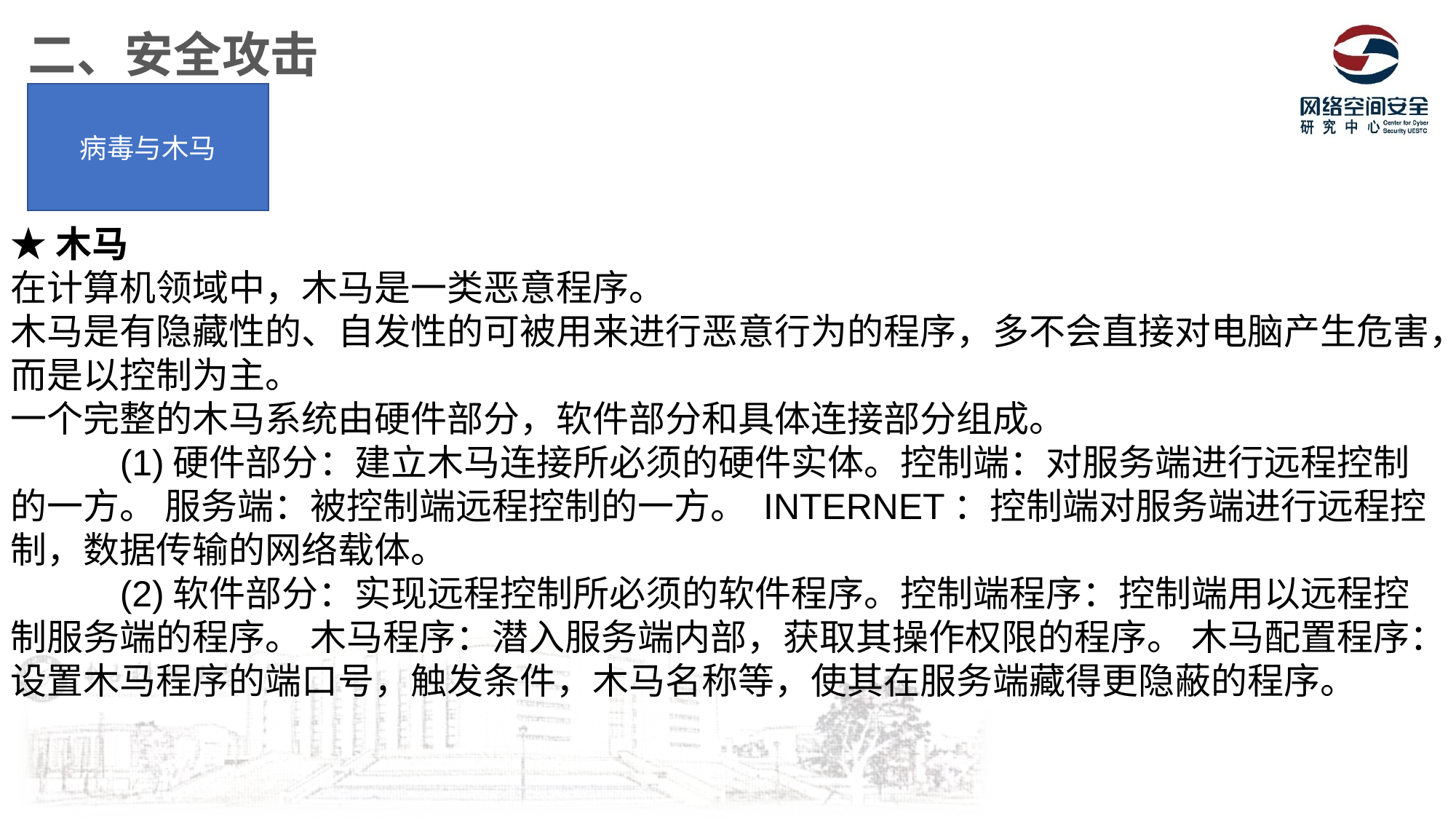

二、安全攻击
病毒与木马
★木马
在计算机领域中，木马是一类恶意程序。
木马是有隐藏性的、自发性的可被用来进行恶意行为的程序，多不会直接对电脑产生危害，而是以控制为主。
一个完整的木马系统由硬件部分，软件部分和具体连接部分组成。
	(1)硬件部分：建立木马连接所必须的硬件实体。控制端：对服务端进行远程控制的一方。 服务端：被控制端远程控制的一方。 INTERNET：控制端对服务端进行远程控制，数据传输的网络载体。
	(2)软件部分：实现远程控制所必须的软件程序。控制端程序：控制端用以远程控制服务端的程序。 木马程序：潜入服务端内部，获取其操作权限的程序。 木马配置程序：设置木马程序的端口号，触发条件，木马名称等，使其在服务端藏得更隐蔽的程序。